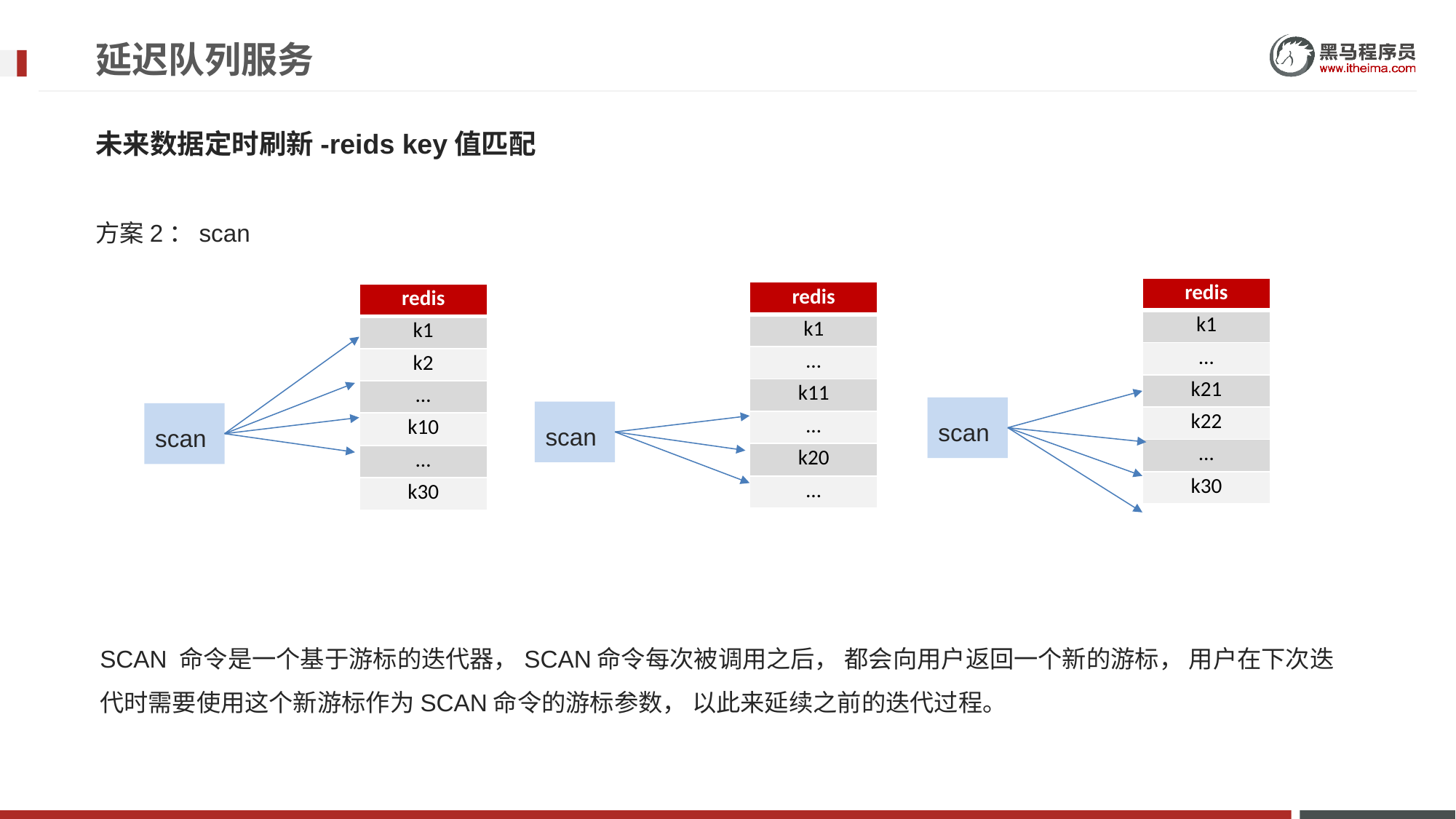

# 延迟队列服务
未来数据定时刷新-reids key值匹配
方案2：scan
| redis |
| --- |
| k1 |
| … |
| k21 |
| k22 |
| … |
| k30 |
| redis |
| --- |
| k1 |
| … |
| k11 |
| … |
| k20 |
| … |
| redis |
| --- |
| k1 |
| k2 |
| … |
| k10 |
| … |
| k30 |
scan
scan
scan
SCAN 命令是一个基于游标的迭代器，SCAN命令每次被调用之后， 都会向用户返回一个新的游标， 用户在下次迭代时需要使用这个新游标作为SCAN命令的游标参数， 以此来延续之前的迭代过程。